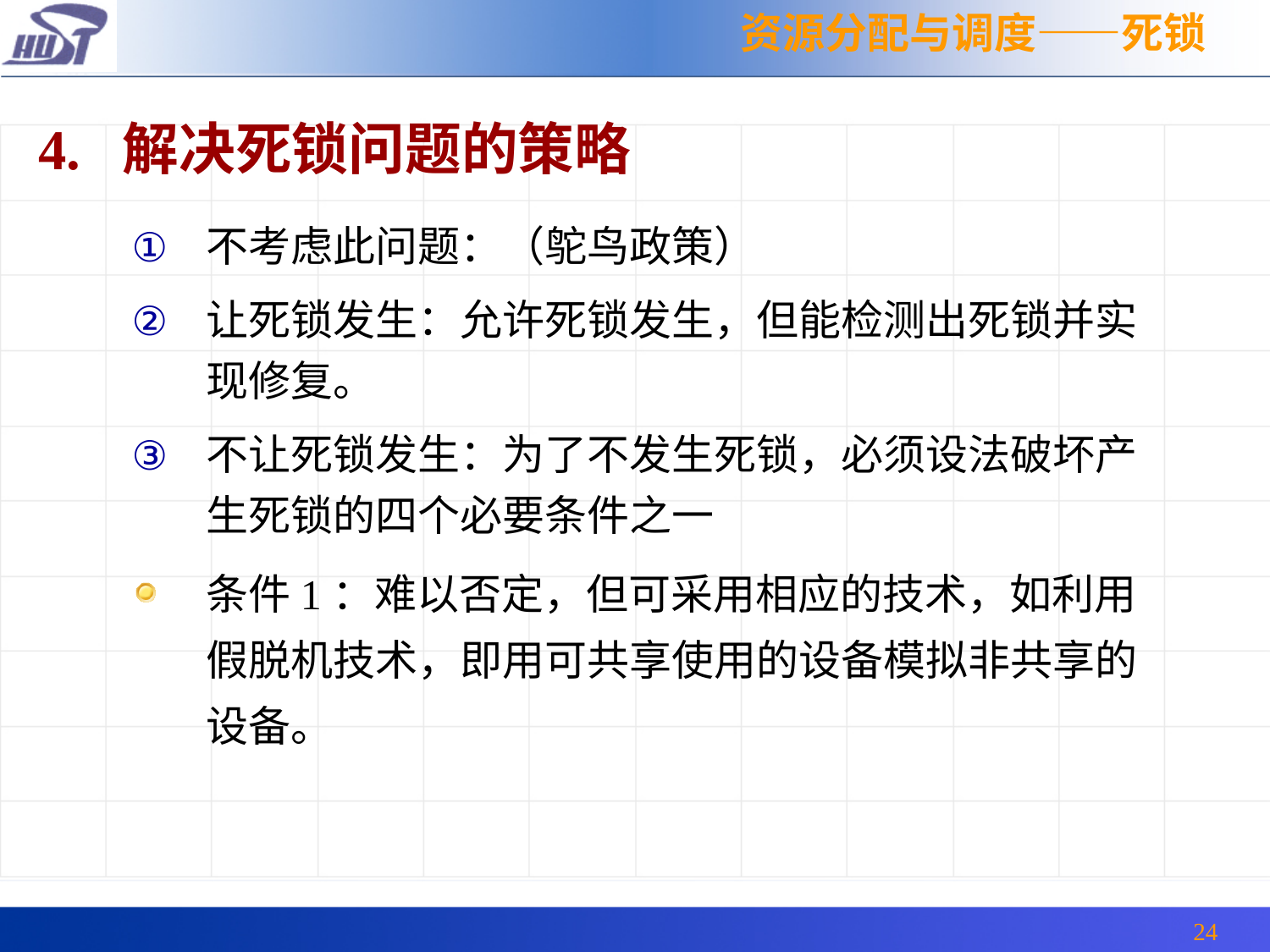

资源分配与调度——死锁
4.  解决死锁问题的策略
不考虑此问题：（鸵鸟政策）
让死锁发生：允许死锁发生，但能检测出死锁并实现修复。
不让死锁发生：为了不发生死锁，必须设法破坏产生死锁的四个必要条件之一
条件1：难以否定，但可采用相应的技术，如利用假脱机技术，即用可共享使用的设备模拟非共享的设备。
24